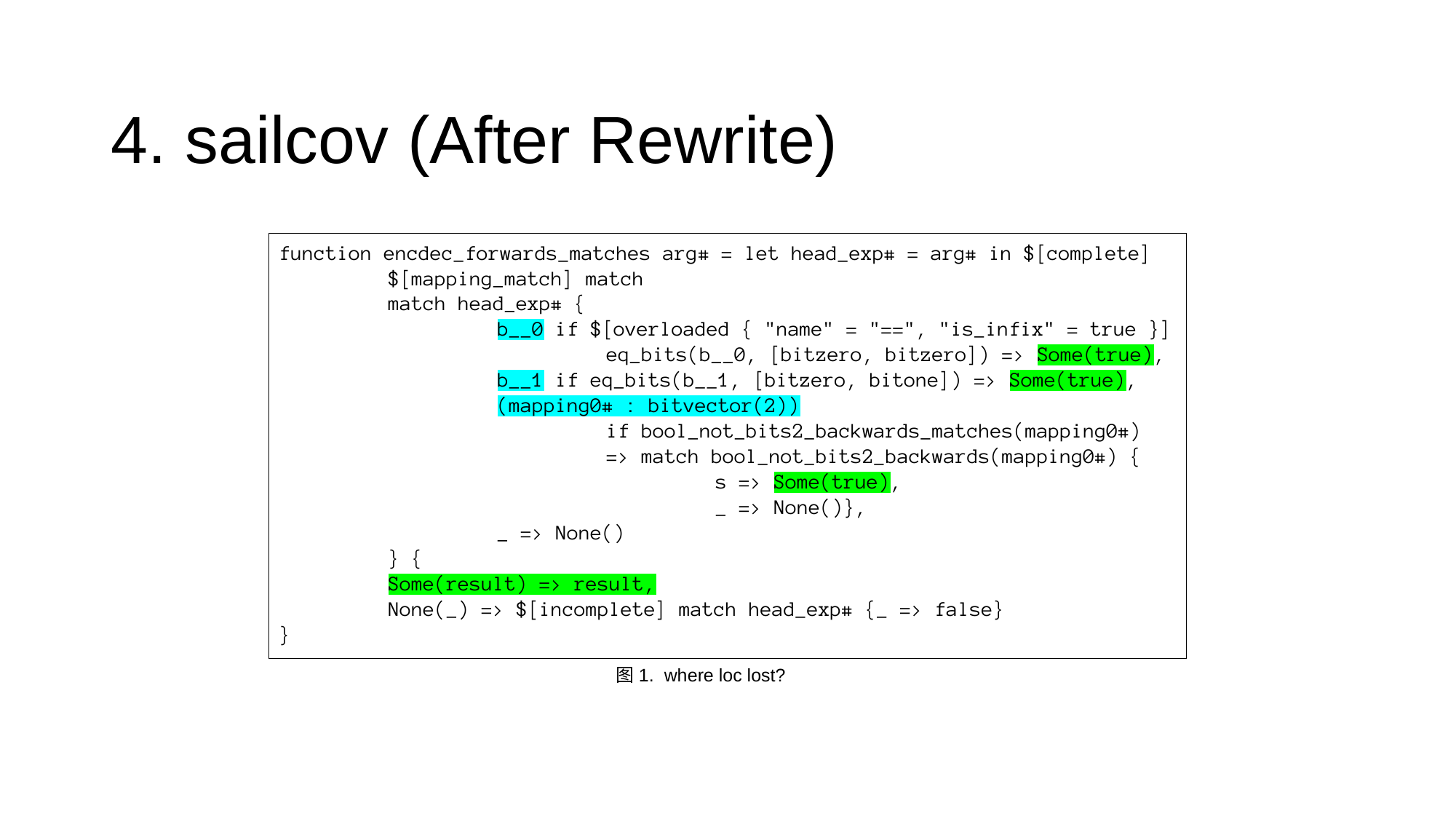

# 4. sailcov (After Rewrite)
function encdec_forwards_matches arg# = let head_exp# = arg# in $[complete] 	$[mapping_match] match 	match head_exp# {		b__0 if $[overloaded { "name" = "==", "is_infix" = true }]			eq_bits(b__0, [bitzero, bitzero]) => Some(true),		b__1 if eq_bits(b__1, [bitzero, bitone]) => Some(true),		(mapping0# : bitvector(2))
			if bool_not_bits2_backwards_matches(mapping0#)
			=> match bool_not_bits2_backwards(mapping0#) {				s => Some(true),				_ => None()},		_ => None()	} {	Some(result) => result,
	None(_) => $[incomplete] match head_exp# {_ => false}
}
图1.  where loc lost?